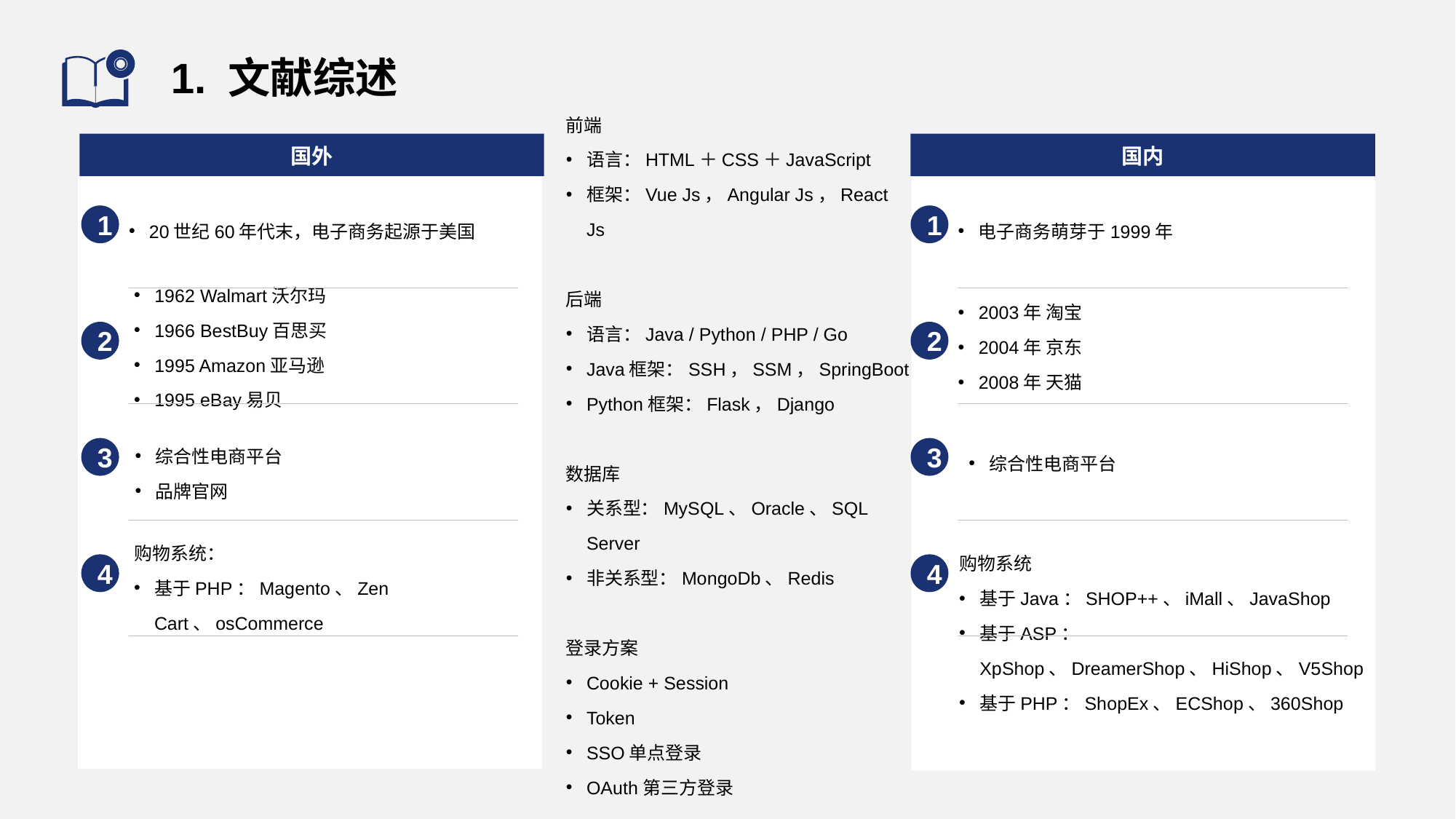

# 1. 文献综述
前端
语言：HTML＋CSS＋JavaScript
框架：Vue Js，Angular Js，React Js

后端
语言：Java / Python / PHP / Go
Java框架：SSH，SSM，SpringBoot
Python框架：Flask，Django

数据库
关系型：MySQL、Oracle、SQL Server
非关系型：MongoDb、Redis

登录方案
Cookie + Session
Token
SSO单点登录
OAuth第三方登录
国外
国内

20世纪60年代末，电子商务起源于美国
电子商务萌芽于1999年
1
1
1962 Walmart沃尔玛
1966 BestBuy百思买
1995 Amazon亚马逊
1995 eBay易贝
2003年 淘宝
2004年 京东
2008年 天猫
2
2

综合性电商平台
综合性电商平台
品牌官网
3
3

购物系统：
基于PHP：Magento、Zen Cart、osCommerce
购物系统
基于Java：SHOP++、iMall、JavaShop
基于ASP：XpShop、DreamerShop、HiShop、V5Shop
基于PHP：ShopEx、ECShop、360Shop
4
4